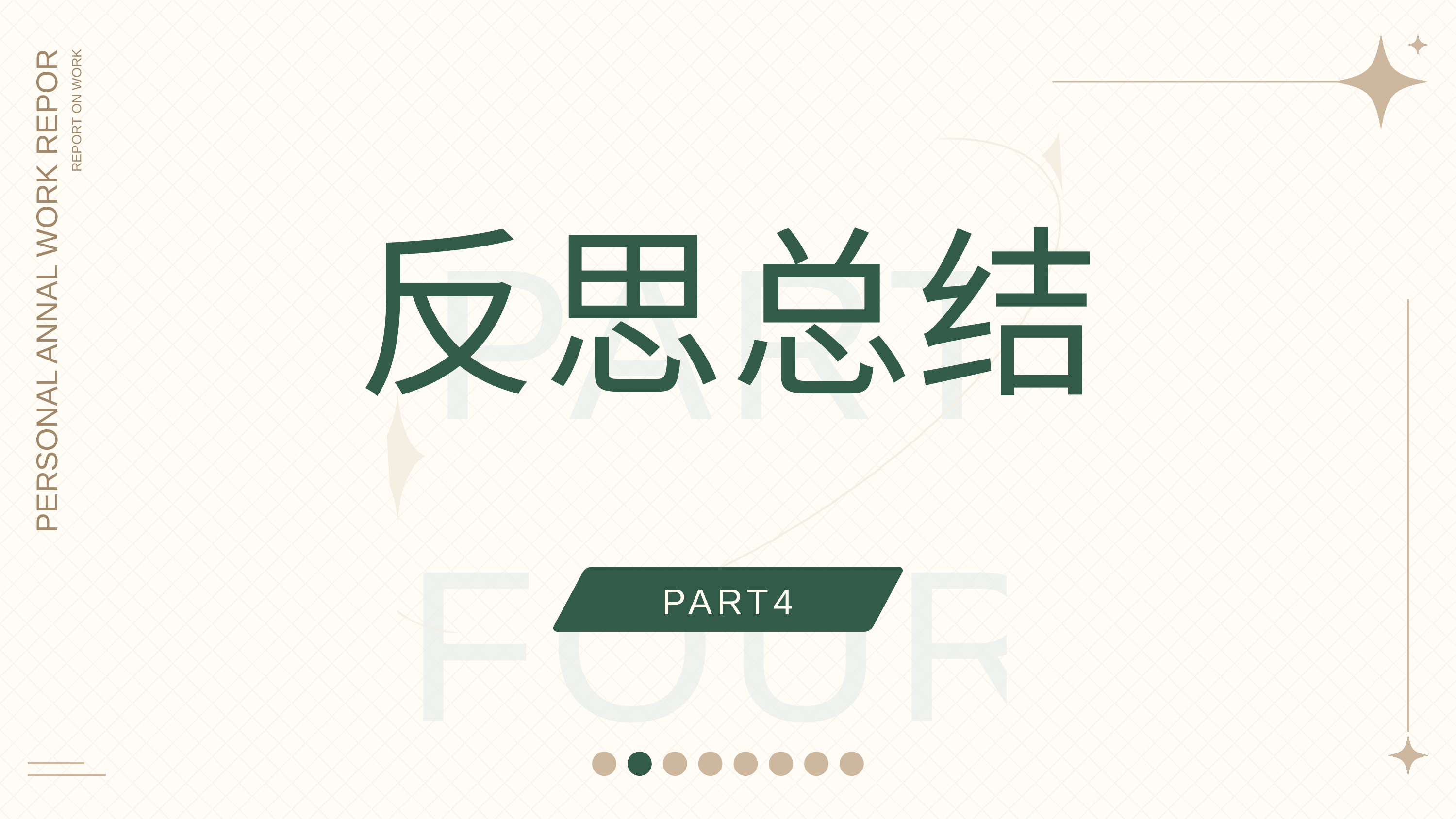

PART FOUR
反思总结

PERSONAL ANNAL WORK REPOR
REPORT ON WORK

PART4